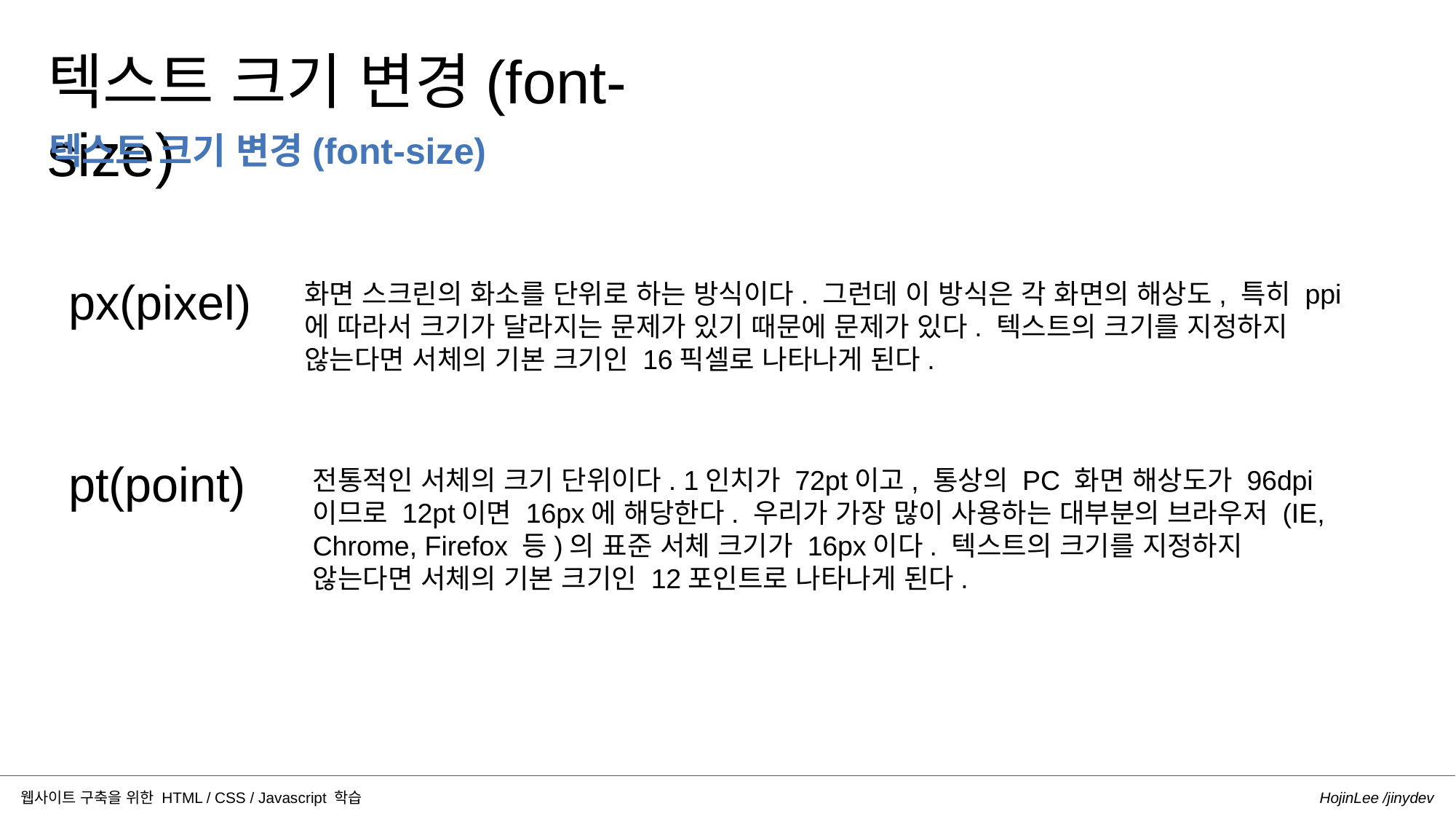

텍스트 크기 변경(font-size)
텍스트 크기 변경(font-size)
px(pixel)
화면 스크린의 화소를 단위로 하는 방식이다. 그런데 이 방식은 각 화면의 해상도, 특히 ppi에 따라서 크기가 달라지는 문제가 있기 때문에 문제가 있다. 텍스트의 크기를 지정하지 않는다면 서체의 기본 크기인 16픽셀로 나타나게 된다.
pt(point)
전통적인 서체의 크기 단위이다. 1인치가 72pt이고, 통상의 PC 화면 해상도가 96dpi 이므로 12pt이면 16px에 해당한다. 우리가 가장 많이 사용하는 대부분의 브라우저 (IE, Chrome, Firefox 등)의 표준 서체 크기가 16px이다. 텍스트의 크기를 지정하지 않는다면 서체의 기본 크기인 12포인트로 나타나게 된다.
HojinLee /jinydev
웹사이트 구축을 위한 HTML / CSS / Javascript 학습